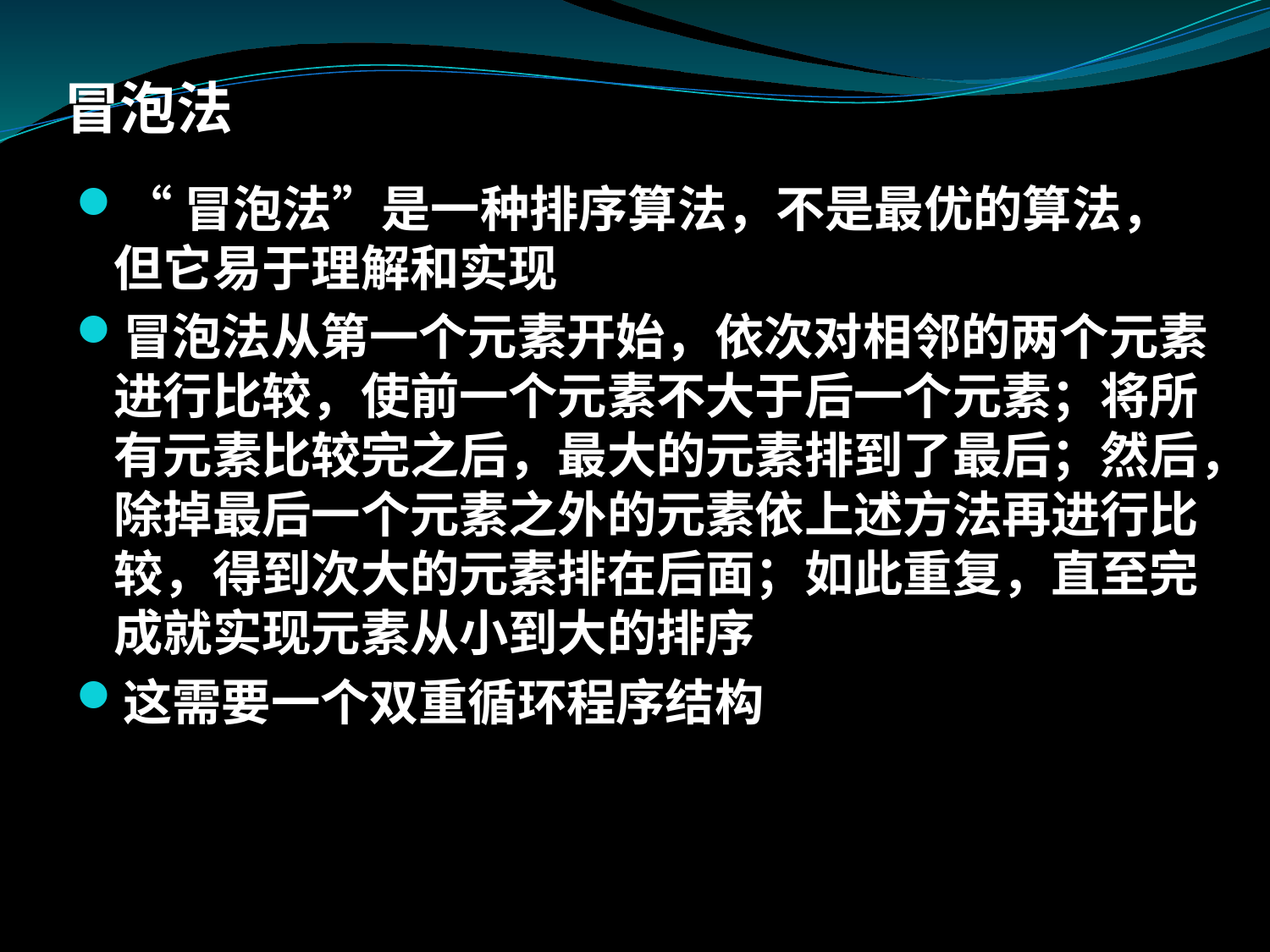

# 冒泡法
“冒泡法”是一种排序算法，不是最优的算法，但它易于理解和实现
冒泡法从第一个元素开始，依次对相邻的两个元素进行比较，使前一个元素不大于后一个元素；将所有元素比较完之后，最大的元素排到了最后；然后，除掉最后一个元素之外的元素依上述方法再进行比较，得到次大的元素排在后面；如此重复，直至完成就实现元素从小到大的排序
这需要一个双重循环程序结构